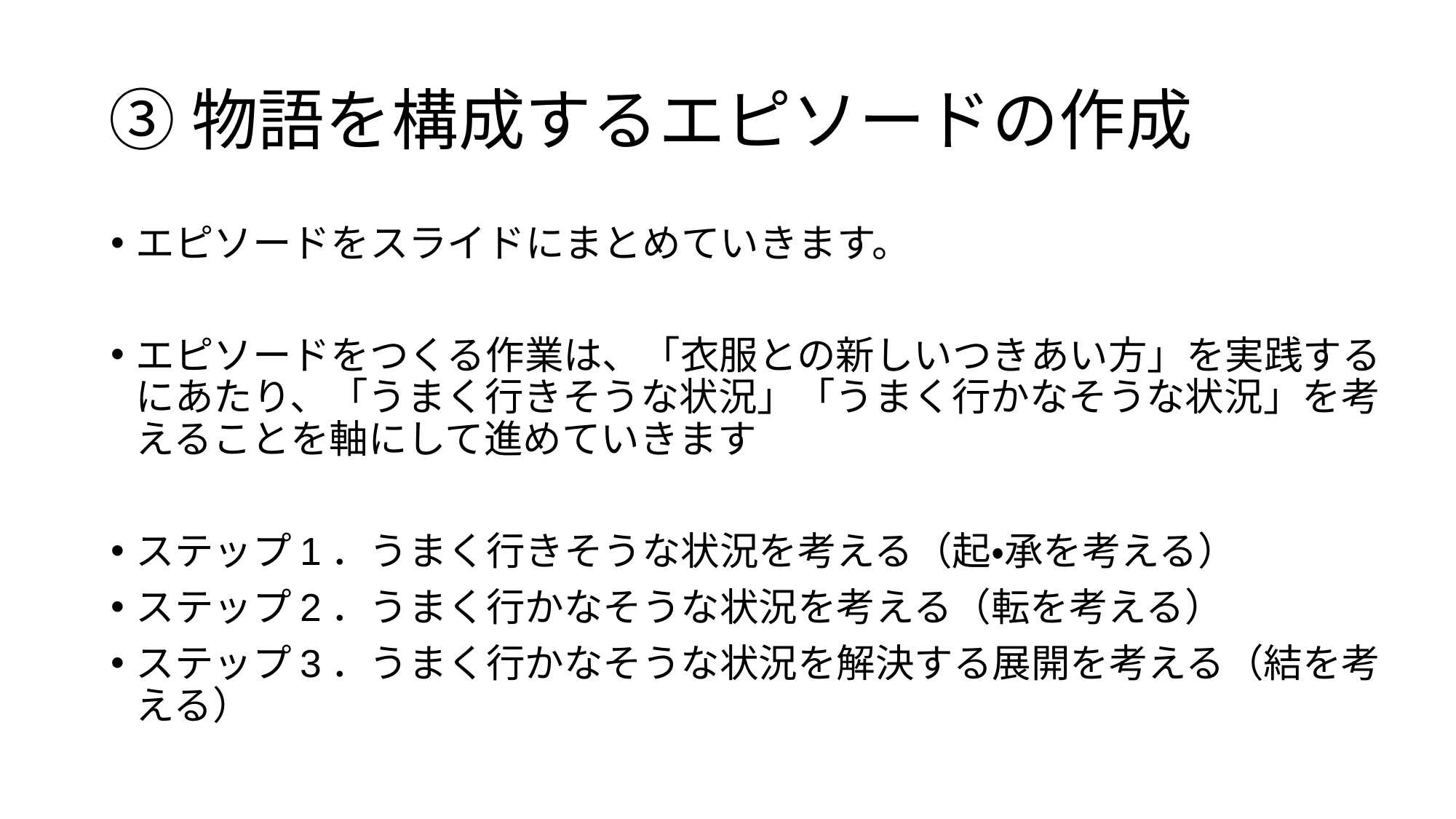

# ③物語を構成するエピソードの作成
エピソードをスライドにまとめていきます。

エピソードをつくる作業は、「衣服との新しいつきあい方」を実践するにあたり、「うまく行きそうな状況」「うまく行かなそうな状況」を考えることを軸にして進めていきます

ステップ1．うまく行きそうな状況を考える（起・承を考える）
ステップ2．うまく行かなそうな状況を考える（転を考える）
ステップ3．うまく行かなそうな状況を解決する展開を考える（結を考える）